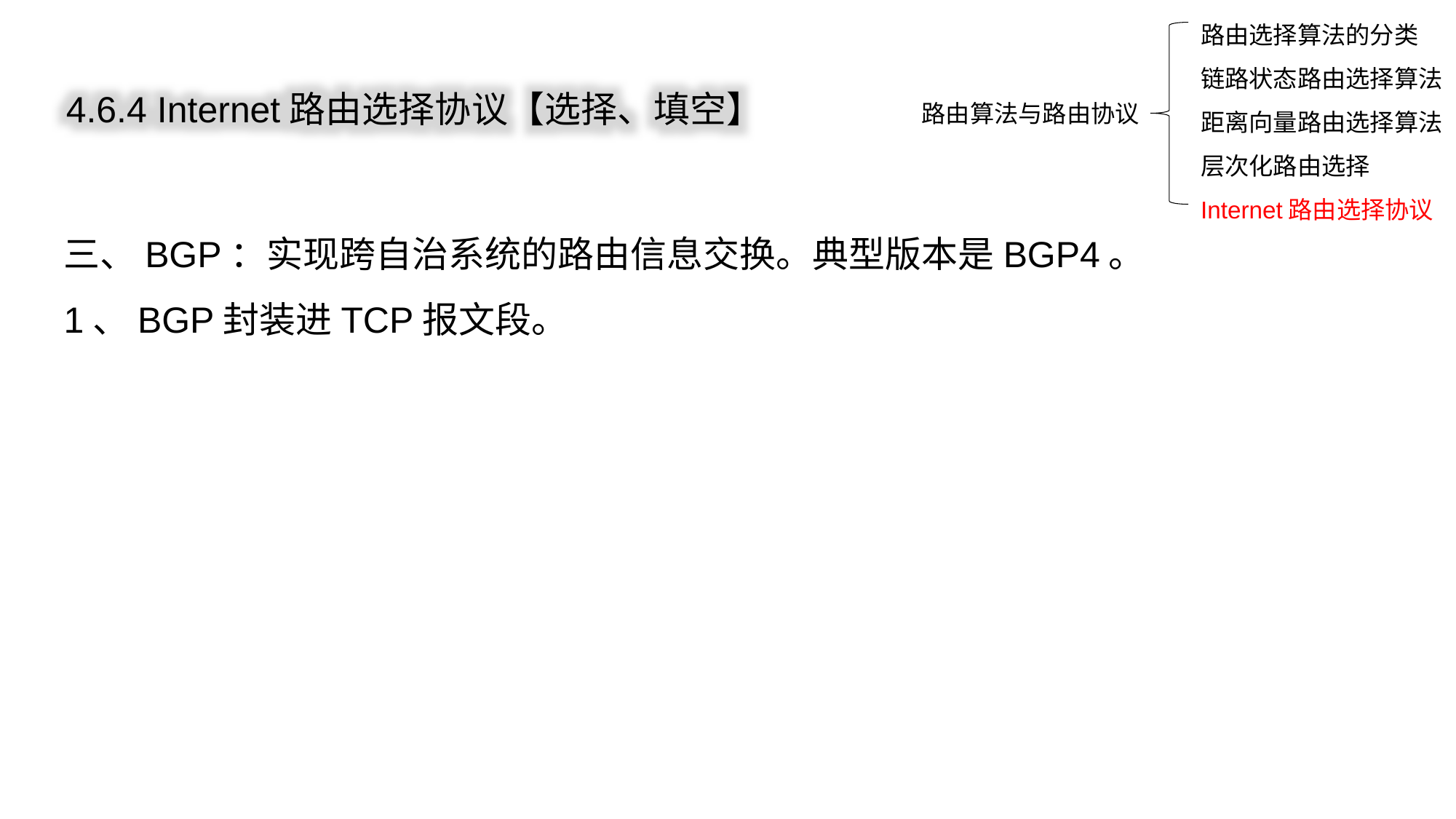

路由选择算法的分类
链路状态路由选择算法
距离向量路由选择算法
层次化路由选择
Internet路由选择协议

4.6.4 Internet路由选择协议【选择、填空】
路由算法与路由协议
三、BGP：实现跨自治系统的路由信息交换。典型版本是BGP4。
1、BGP封装进TCP报文段。